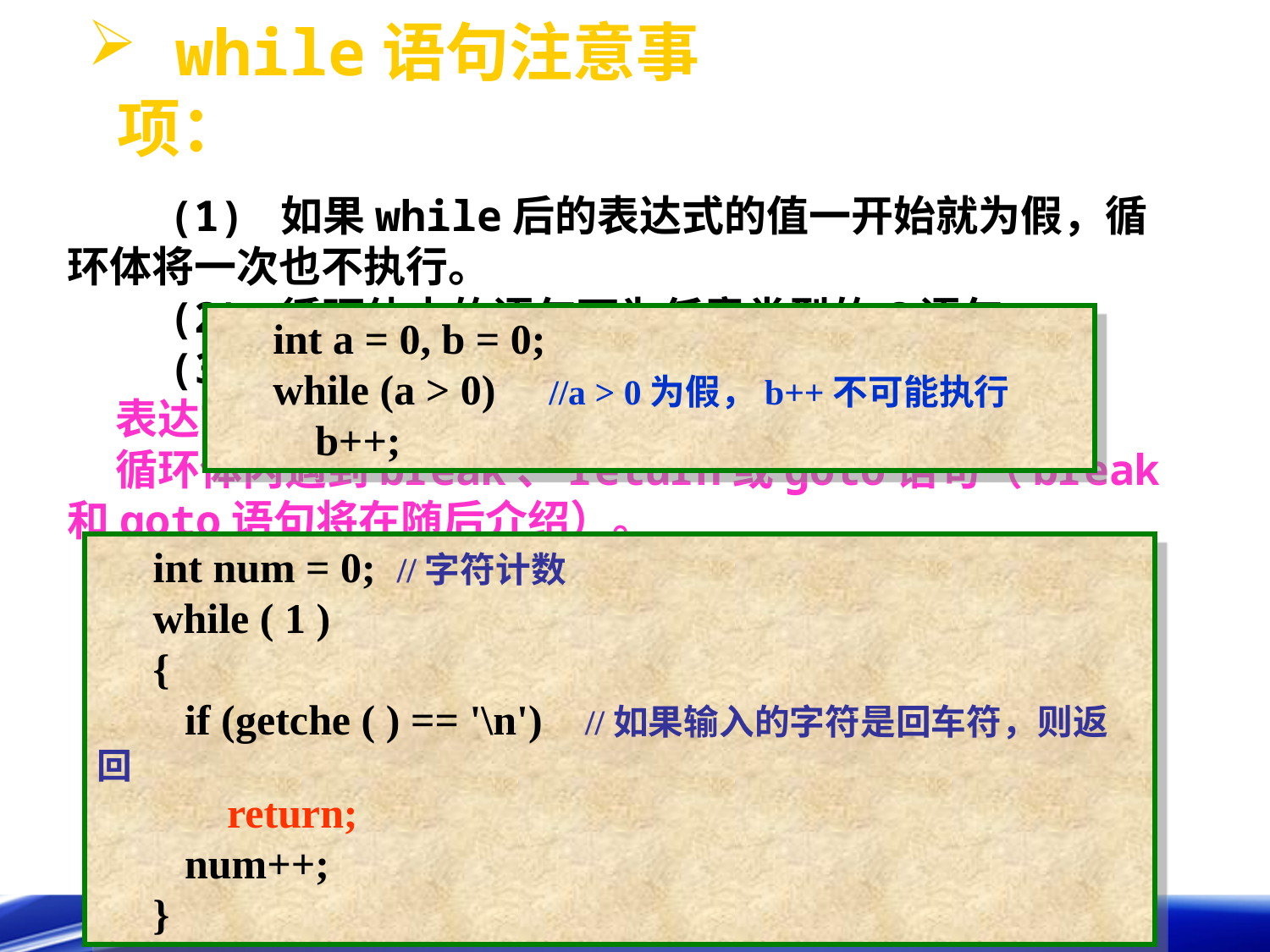

while语句注意事项：
    (1) 如果while后的表达式的值一开始就为假，循环体将一次也不执行。
    (2) 循环体中的语句可为任意类型的C语句。
    (3) 遇到下列情况，退出while循环：
    表达式为假（为0）。
    循环体内遇到break、return或goto语句（break和goto语句将在随后介绍）。
int a = 0, b = 0;
while (a > 0)     //a > 0为假，b++不可能执行
    b++;
int num = 0;  //字符计数
while ( 1 )
{
   if (getche ( ) == '\n')    //如果输入的字符是回车符，则返回
       return;
   num++;
}